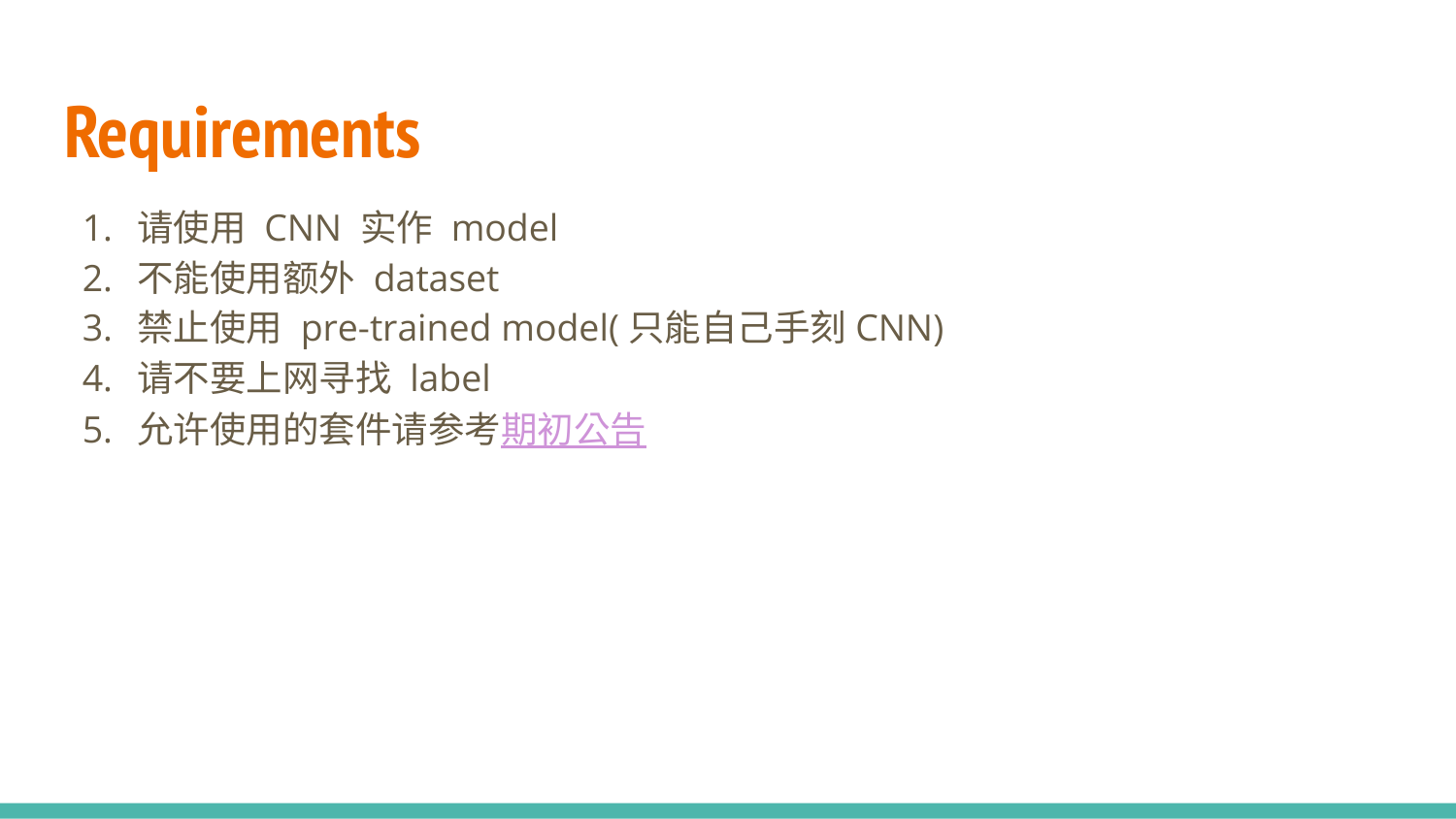

# Requirements
请使用 CNN 实作 model
不能使用额外 dataset
禁止使用 pre-trained model(只能自己手刻CNN)
请不要上网寻找 label
允许使用的套件请参考期初公告